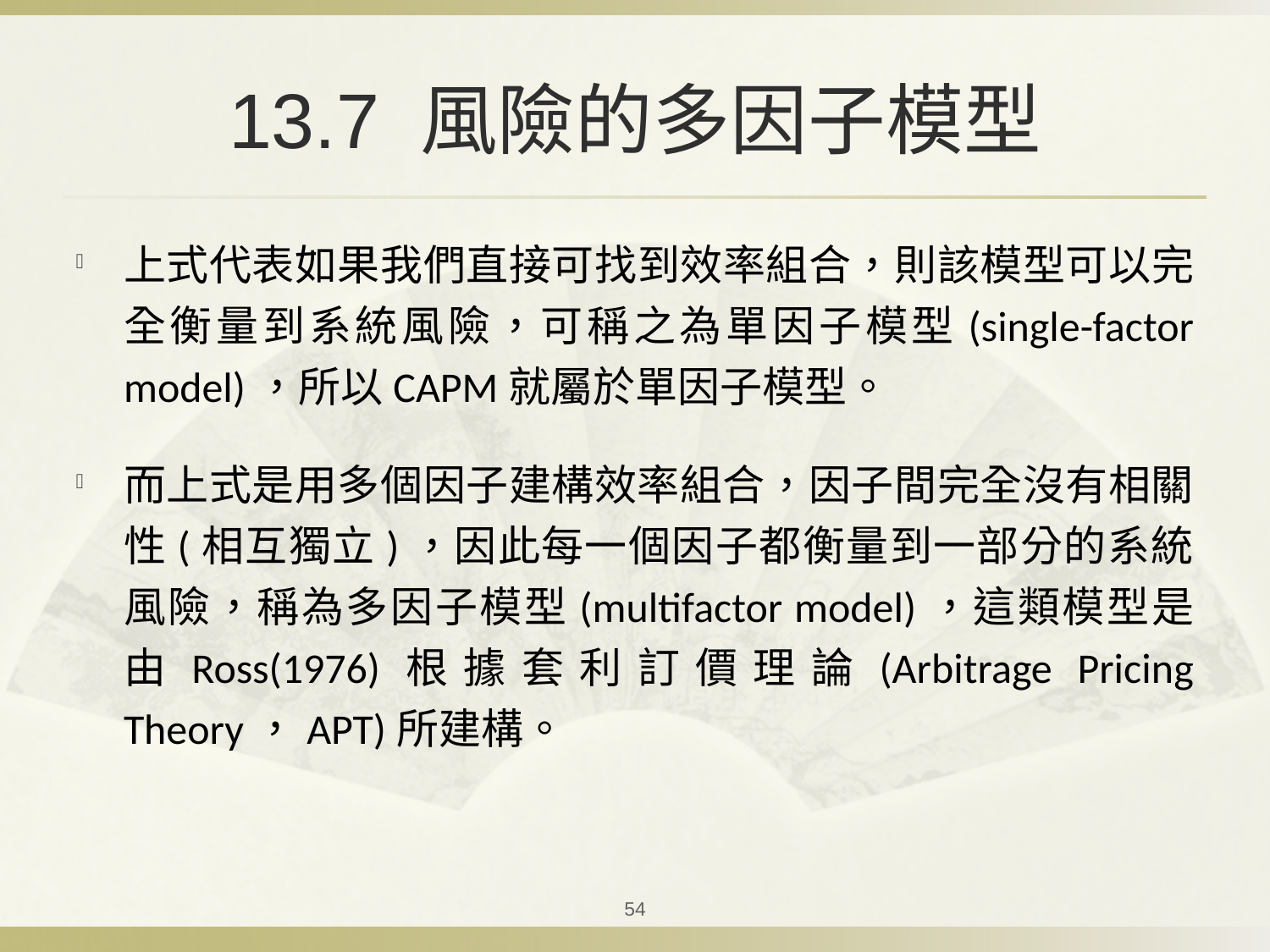

# 13.7 風險的多因子模型
上式代表如果我們直接可找到效率組合，則該模型可以完全衡量到系統風險，可稱之為單因子模型(single-factor model)，所以CAPM就屬於單因子模型。

而上式是用多個因子建構效率組合，因子間完全沒有相關性(相互獨立)，因此每一個因子都衡量到一部分的系統風險，稱為多因子模型(multifactor model)，這類模型是由Ross(1976)根據套利訂價理論(Arbitrage Pricing Theory，APT)所建構。
54